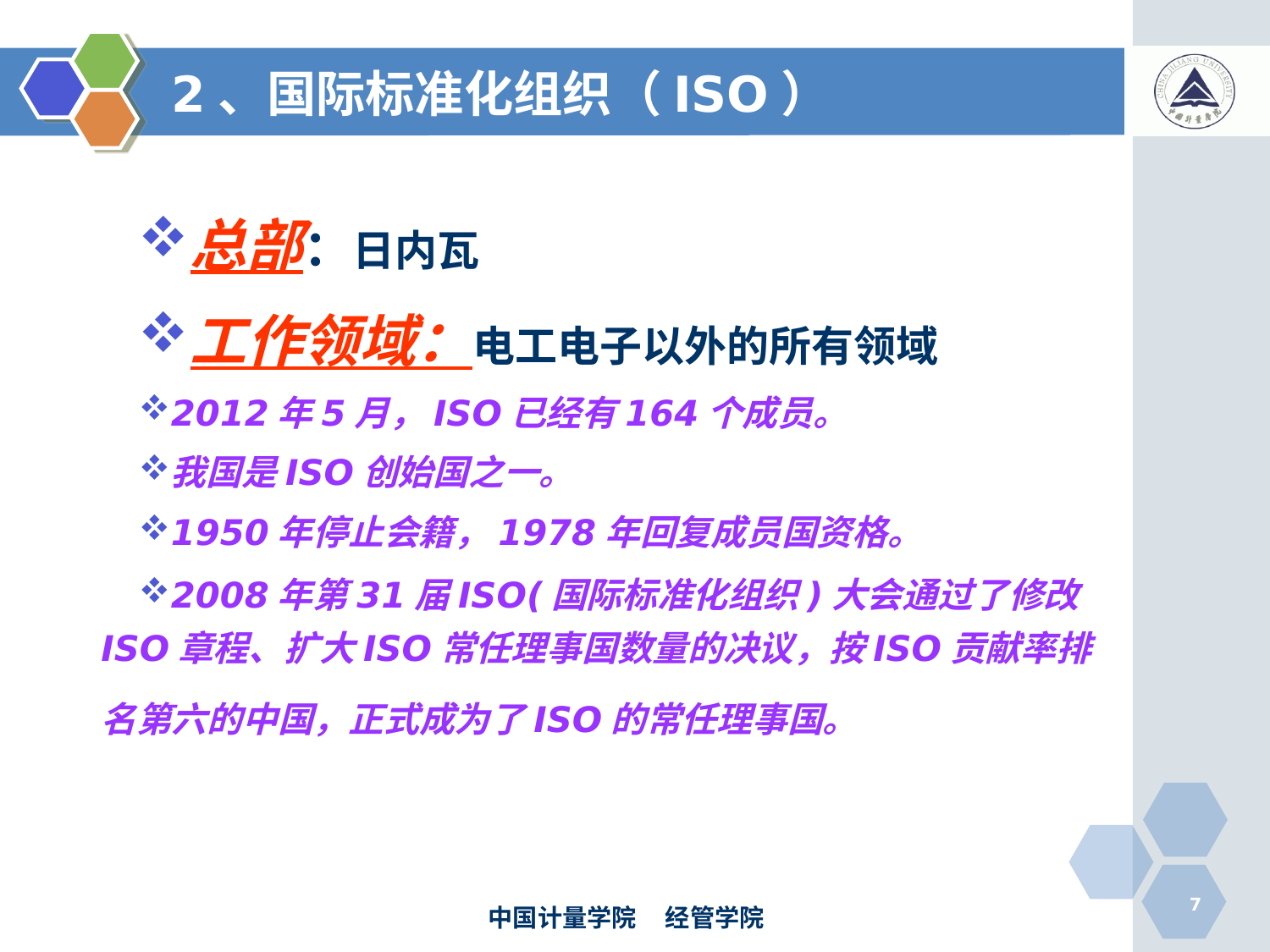

# 2、国际标准化组织（ISO）
总部：日内瓦
工作领域：电工电子以外的所有领域
2012年5月，ISO已经有164个成员。
我国是ISO创始国之一。
1950年停止会籍，1978年回复成员国资格。
2008年第31届ISO(国际标准化组织)大会通过了修改ISO章程、扩大ISO常任理事国数量的决议，按ISO贡献率排名第六的中国，正式成为了ISO的常任理事国。
7
中国计量学院     经管学院